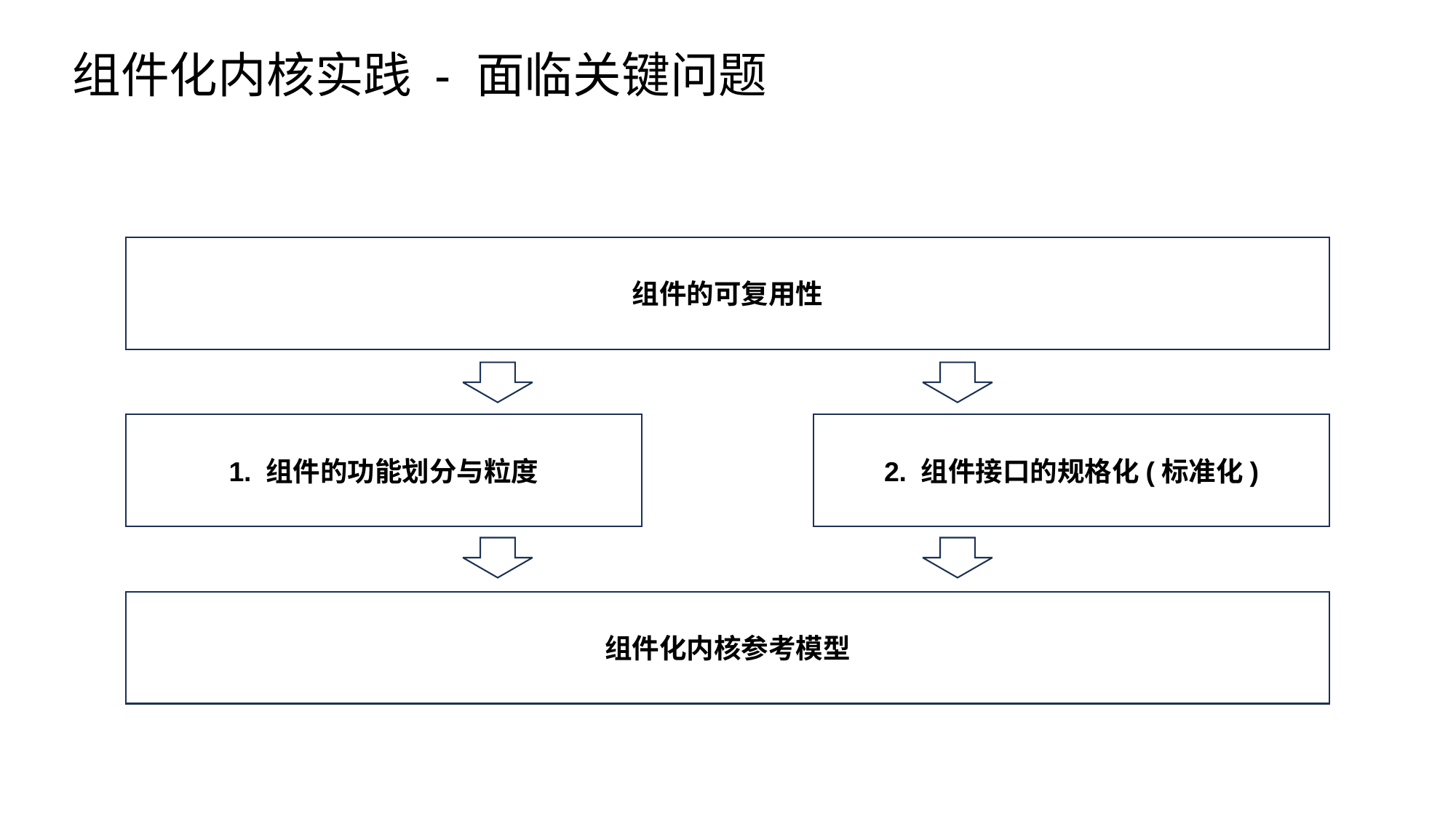

组件化内核实践 - 面临关键问题
组件的可复用性

1. 组件的功能划分与粒度
2. 组件接口的规格化(标准化)

组件化内核参考模型